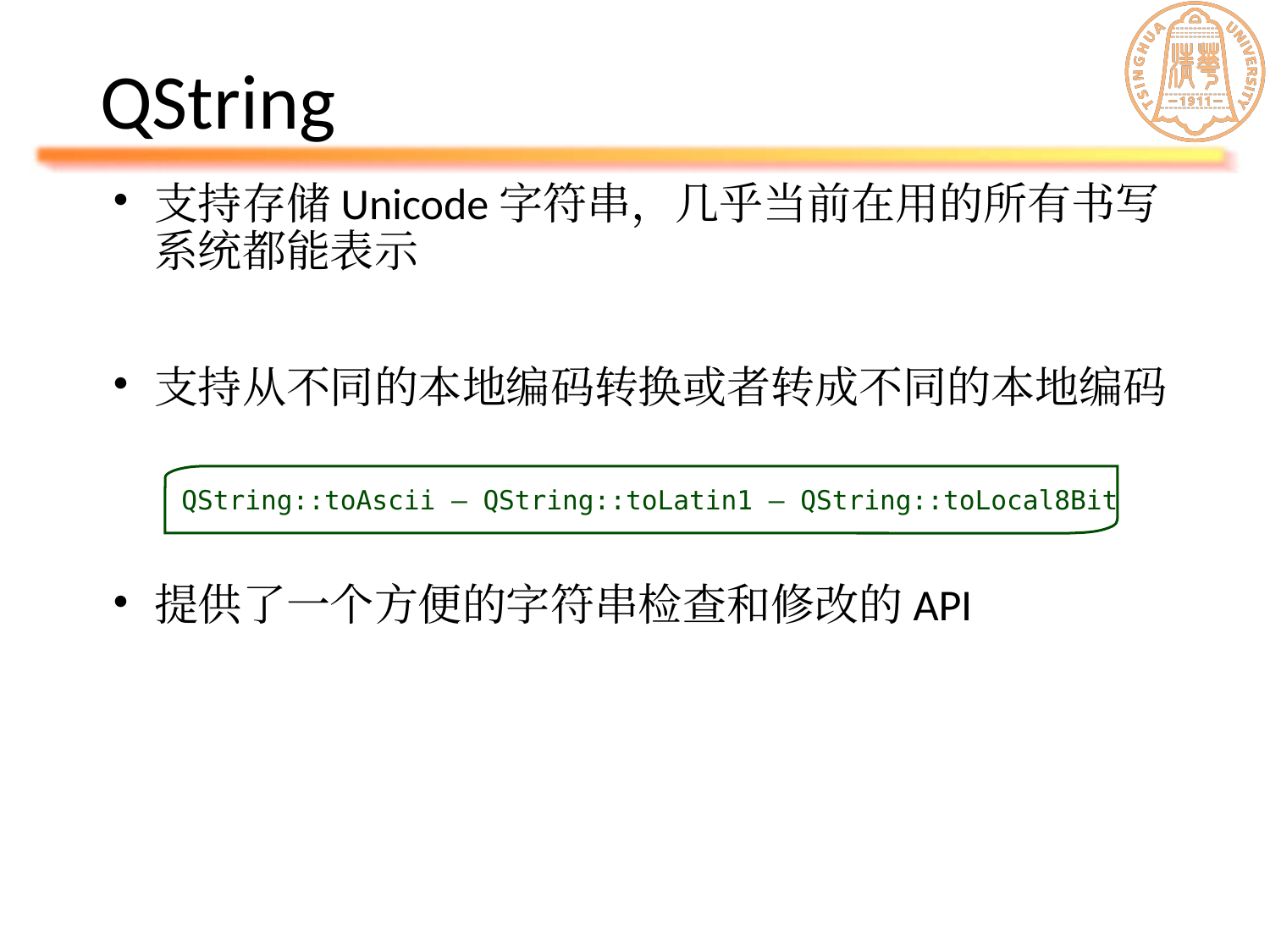

# QString
支持存储Unicode字符串，几乎当前在用的所有书写系统都能表示

支持从不同的本地编码转换或者转成不同的本地编码

提供了一个方便的字符串检查和修改的API

QString::toAscii – QString::toLatin1 – QString::toLocal8Bit